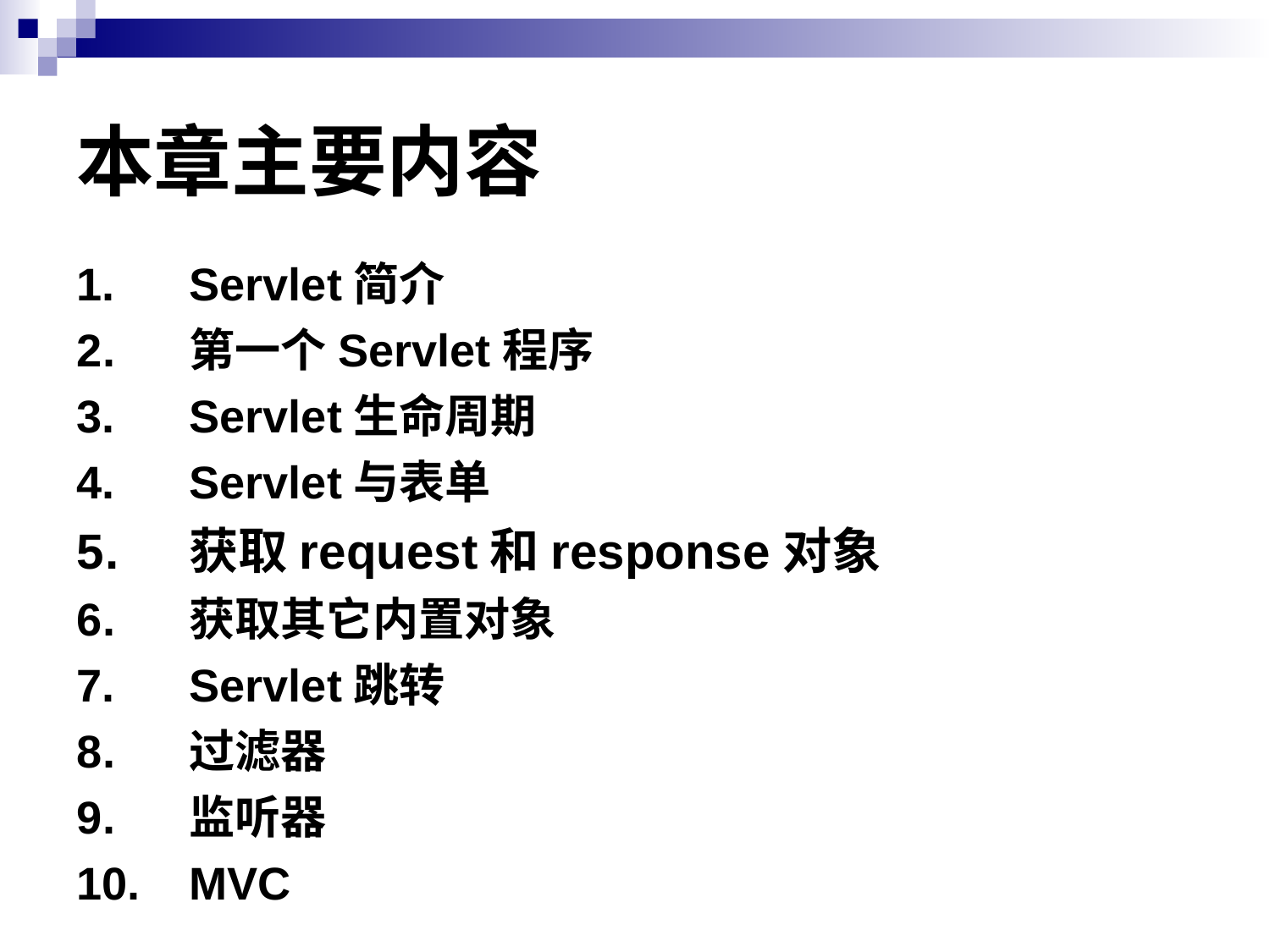

# 本章主要内容
Servlet简介
第一个Servlet程序
Servlet生命周期
Servlet与表单
获取request和response对象
获取其它内置对象
Servlet跳转
过滤器
监听器
MVC
1